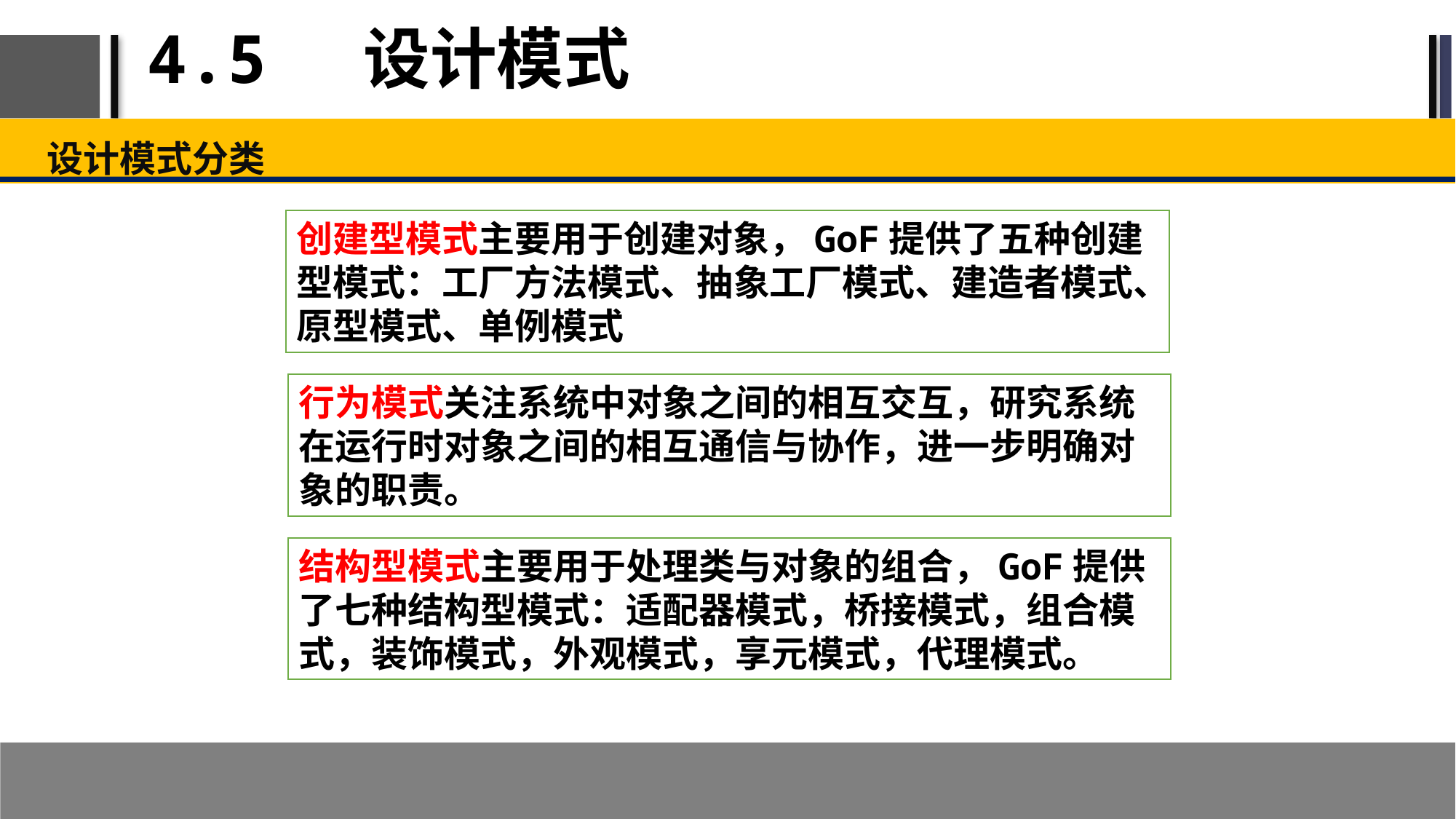

# 4.5  设计模式

设计模式分类

创建型模式主要用于创建对象，GoF提供了五种创建型模式：工厂方法模式、抽象工厂模式、建造者模式、原型模式、单例模式
行为模式关注系统中对象之间的相互交互，研究系统在运行时对象之间的相互通信与协作，进一步明确对象的职责。
结构型模式主要用于处理类与对象的组合，GoF提供了七种结构型模式：适配器模式，桥接模式，组合模式，装饰模式，外观模式，享元模式，代理模式。